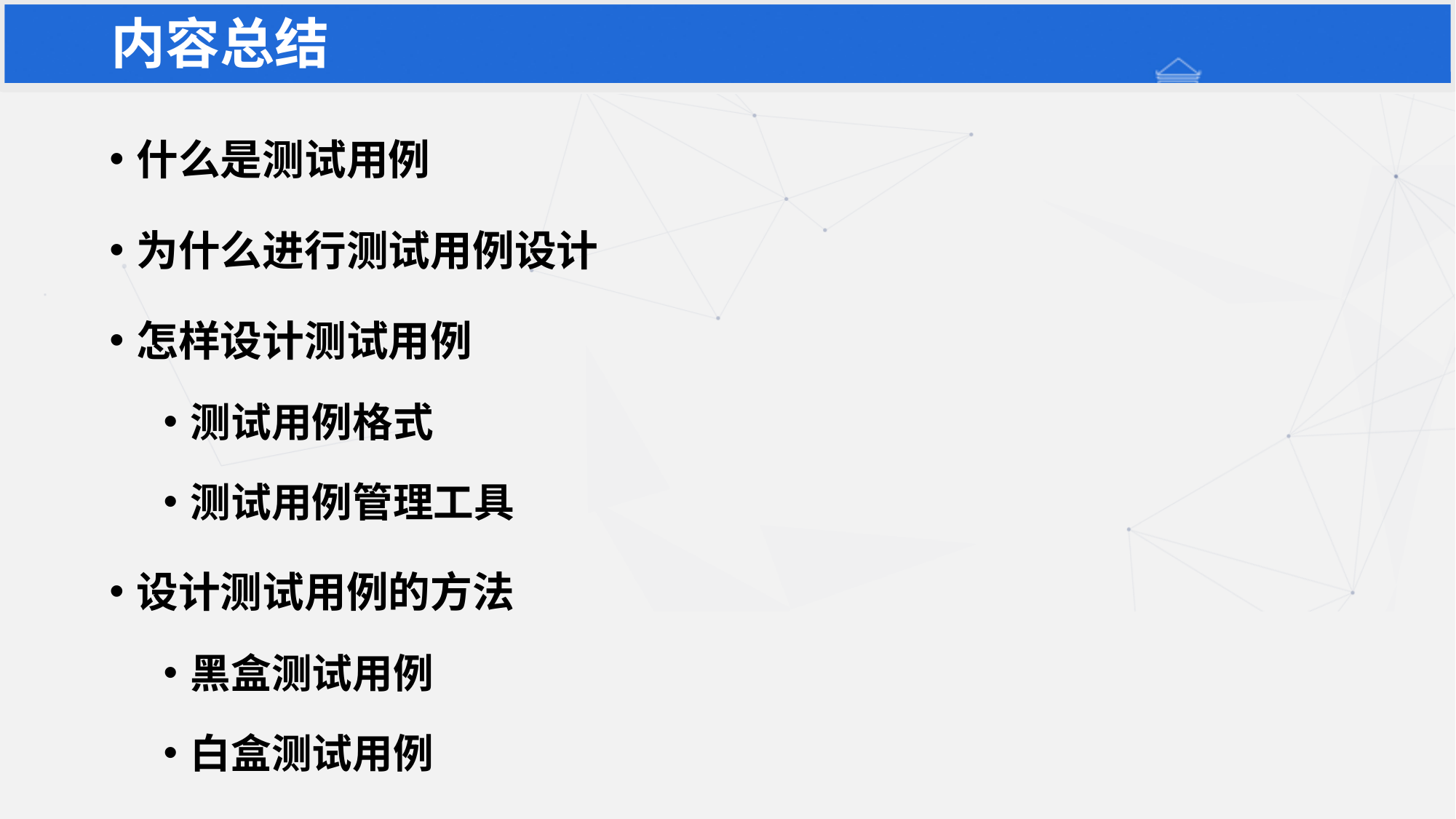

# 内容总结
什么是测试用例
为什么进行测试用例设计
怎样设计测试用例
测试用例格式
测试用例管理工具
设计测试用例的方法
黑盒测试用例
白盒测试用例